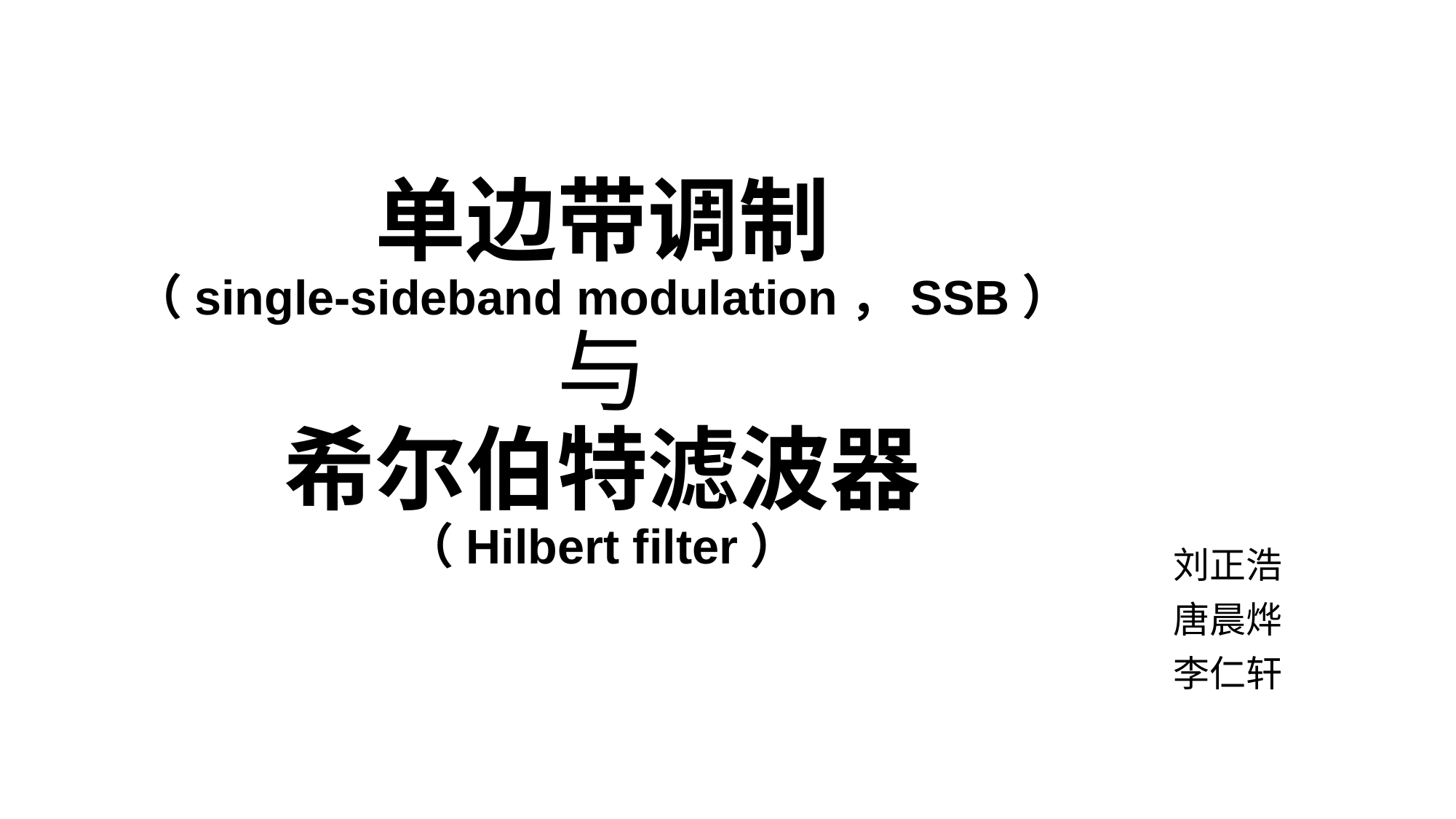

# 单边带调制 （single-sideband modulation，SSB） 与 希尔伯特滤波器 （Hilbert filter）
刘正浩
唐晨烨
李仁轩